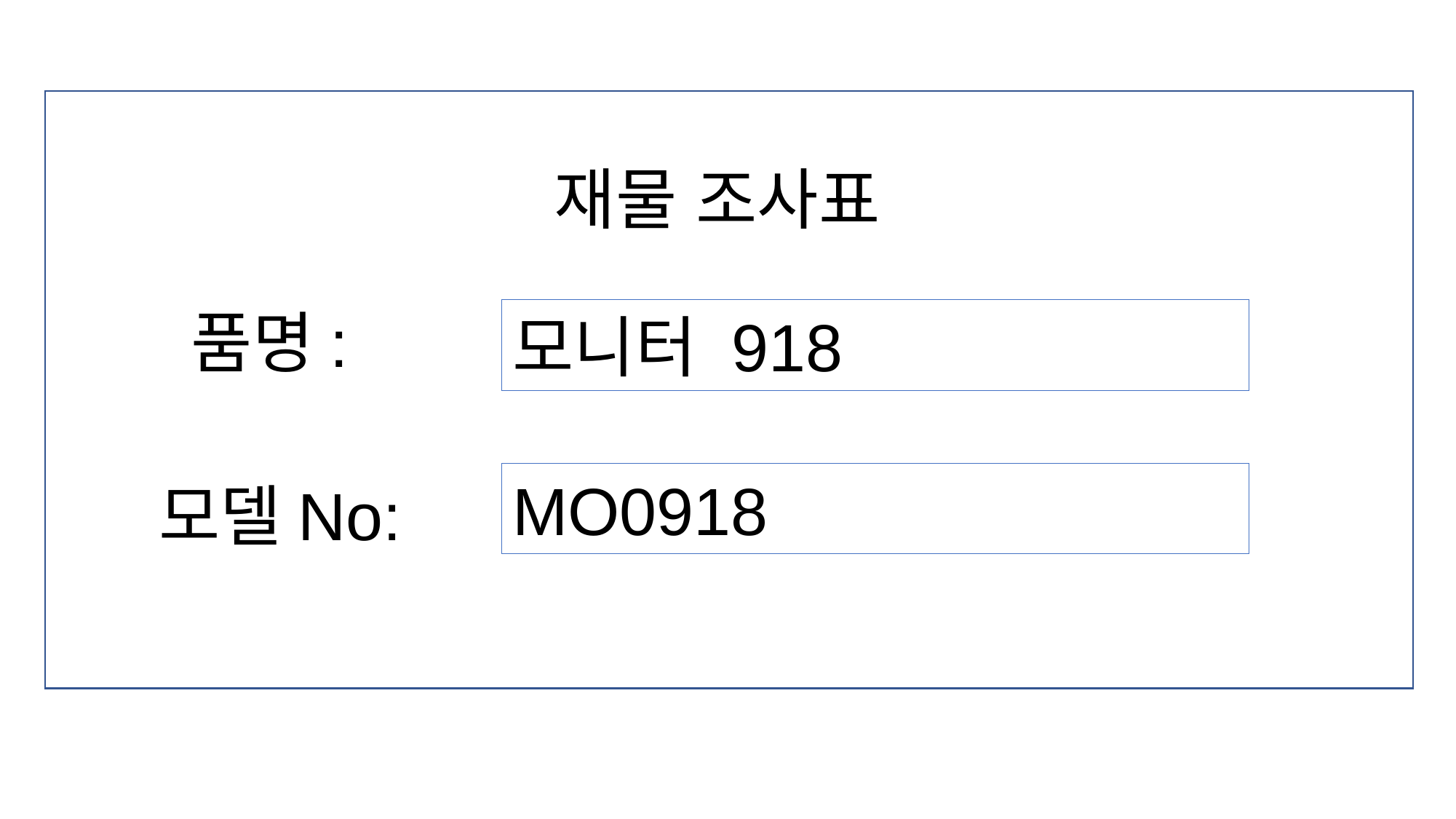

재물 조사표
품명:
모니터 918
MO0918
모델No: